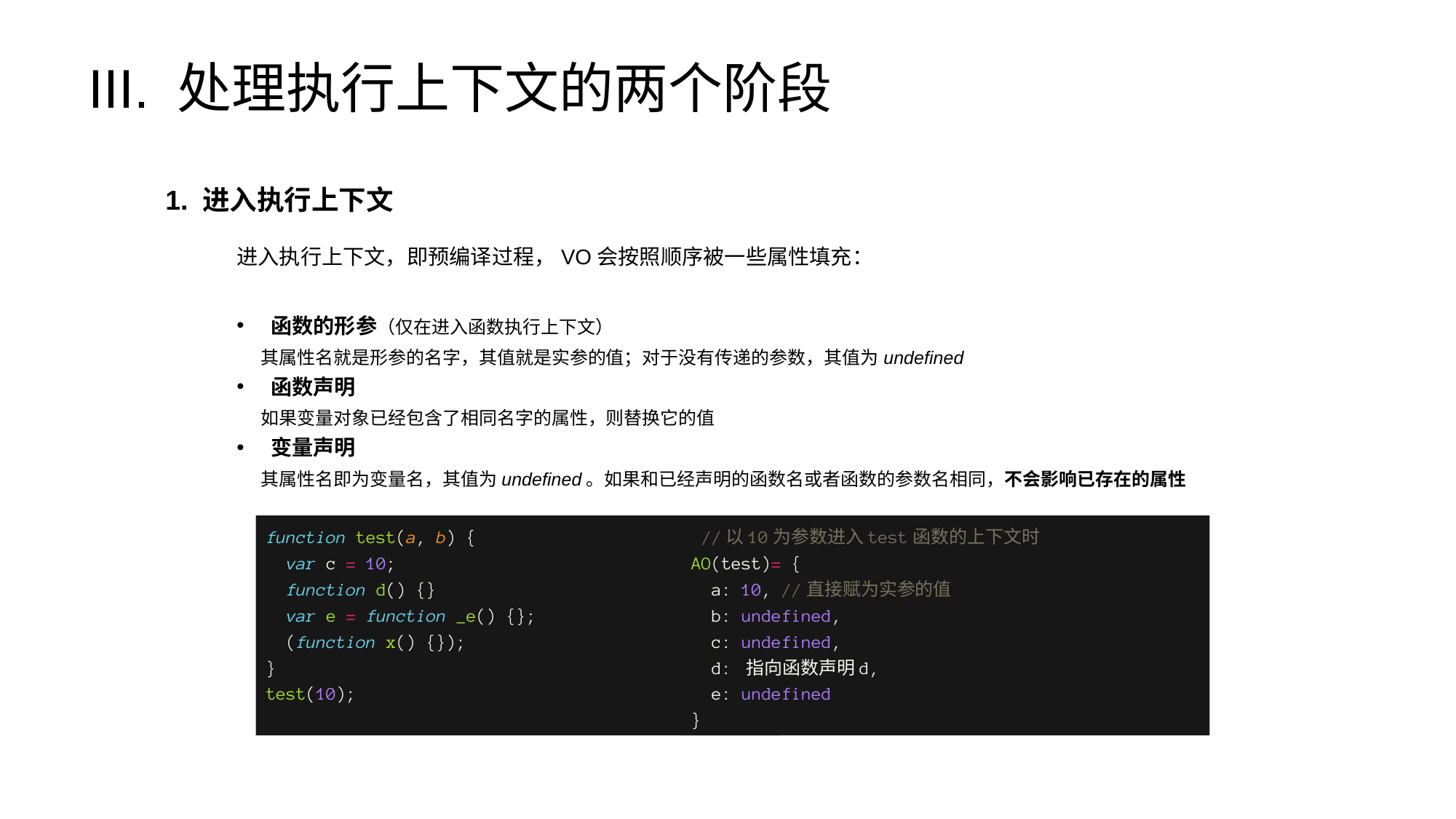

III. 处理执行上下文的两个阶段
1. 进入执行上下文
进入执行上下文，即预编译过程，VO会按照顺序被一些属性填充：
函数的形参（仅在进入函数执行上下文）
    其属性名就是形参的名字，其值就是实参的值；对于没有传递的参数，其值为undefined
函数声明
    如果变量对象已经包含了相同名字的属性，则替换它的值
变量声明
    其属性名即为变量名，其值为undefined。如果和已经声明的函数名或者函数的参数名相同，不会影响已存在的属性
function test(a, b) {
  var c = 10;
  function d() {}
  var e = function _e() {};
  (function x() {});
}
test(10);

 //以10为参数进入test函数的上下文时
AO(test)= {
  a: 10, //直接赋为实参的值
  b: undefined,
  c: undefined,
  d: 指向函数声明d,
  e: undefined
}